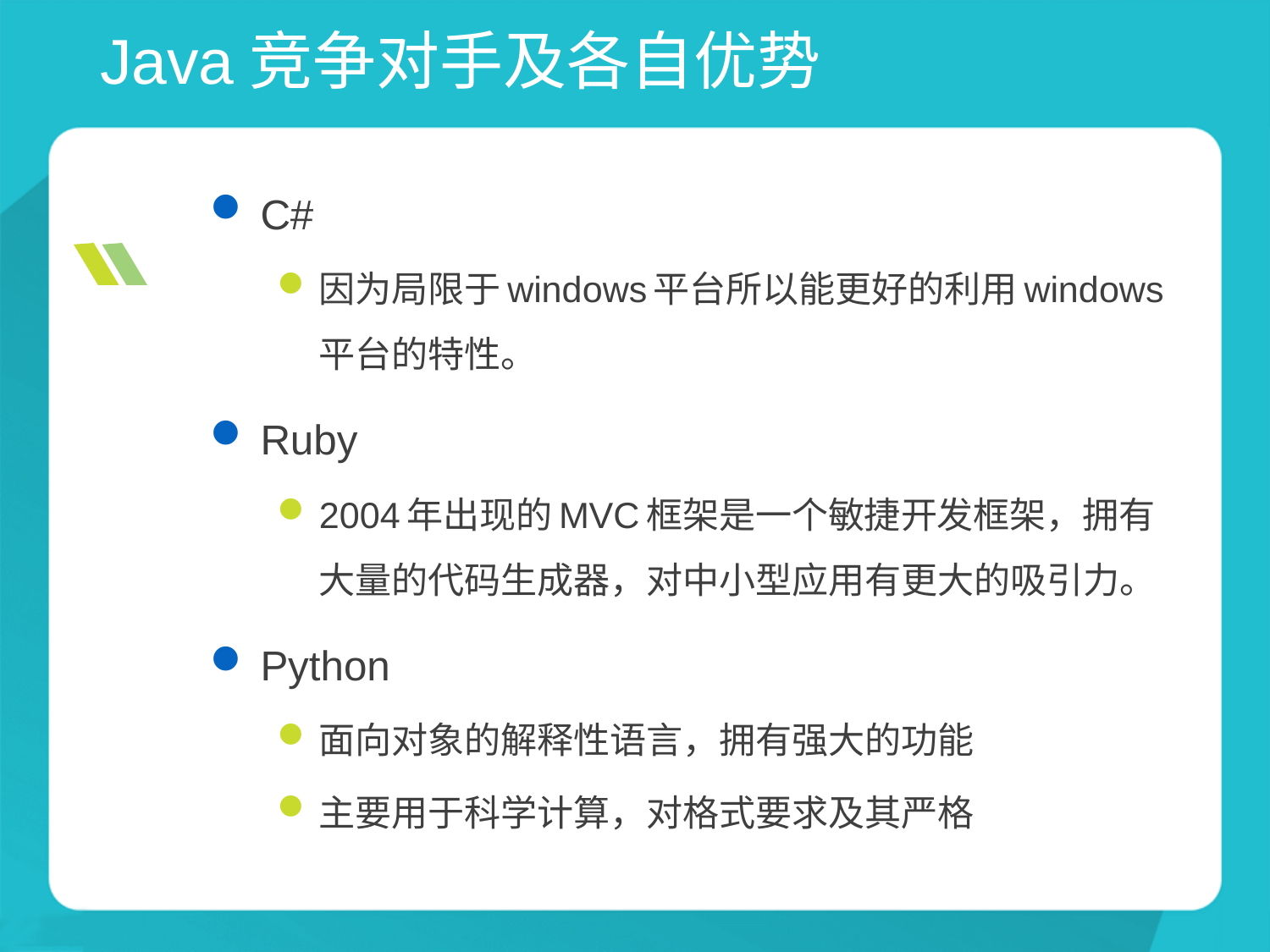

# Java竞争对手及各自优势
C#
因为局限于windows平台所以能更好的利用windows平台的特性。
Ruby
2004年出现的MVC框架是一个敏捷开发框架，拥有大量的代码生成器，对中小型应用有更大的吸引力。
Python
面向对象的解释性语言，拥有强大的功能
主要用于科学计算，对格式要求及其严格